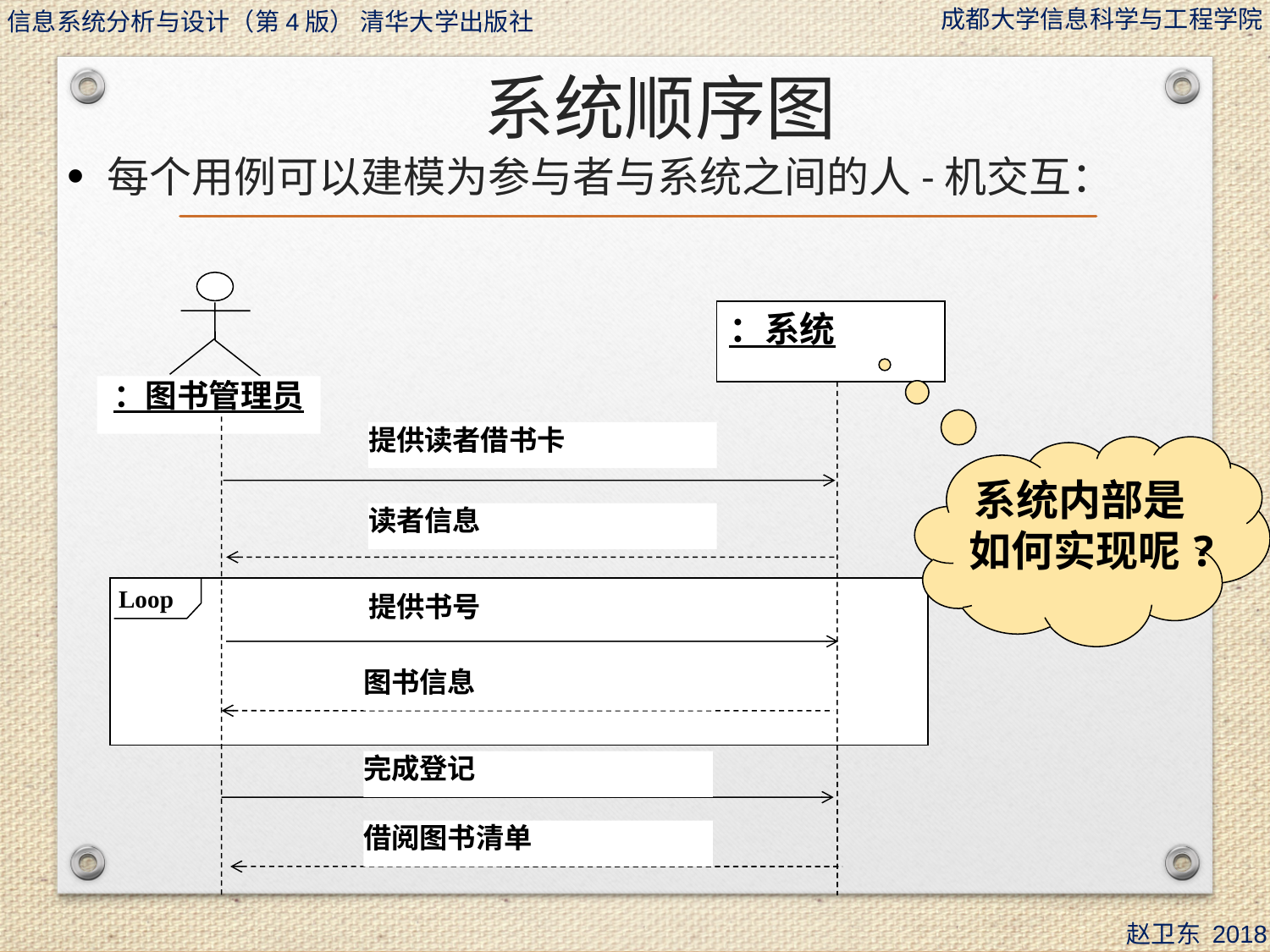

# 系统顺序图
每个用例可以建模为参与者与系统之间的人-机交互：

：系统
：图书管理员

提供读者借书卡

读者信息

Loop
提供书号

图书信息

完成登记

借阅图书清单

系统内部是如何实现呢?